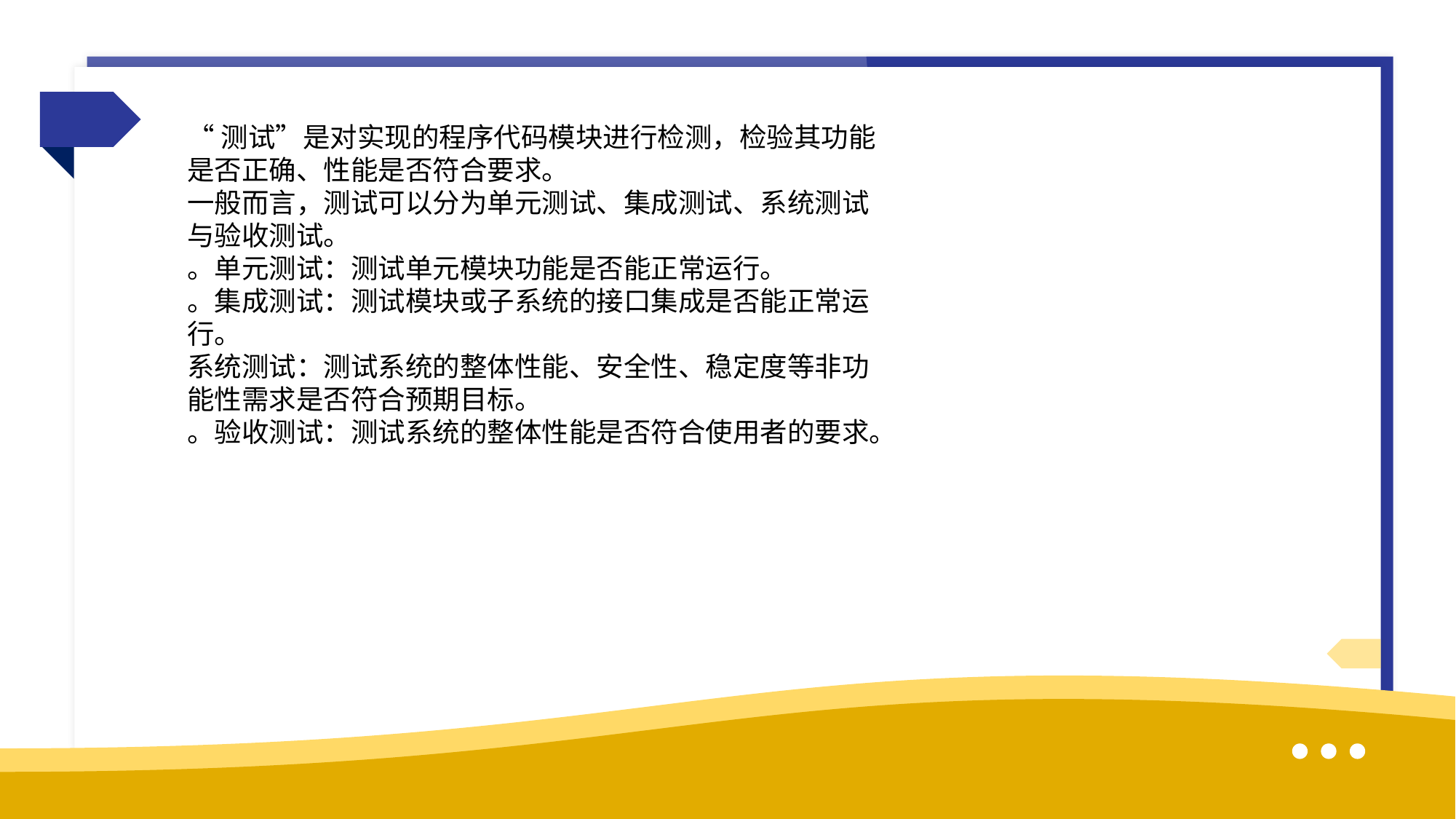

“测试”是对实现的程序代码模块进行检测，检验其功能是否正确、性能是否符合要求。
一般而言，测试可以分为单元测试、集成测试、系统测试与验收测试。
。单元测试：测试单元模块功能是否能正常运行。
。集成测试：测试模块或子系统的接口集成是否能正常运行。
系统测试：测试系统的整体性能、安全性、稳定度等非功能性需求是否符合预期目标。
。验收测试：测试系统的整体性能是否符合使用者的要求。